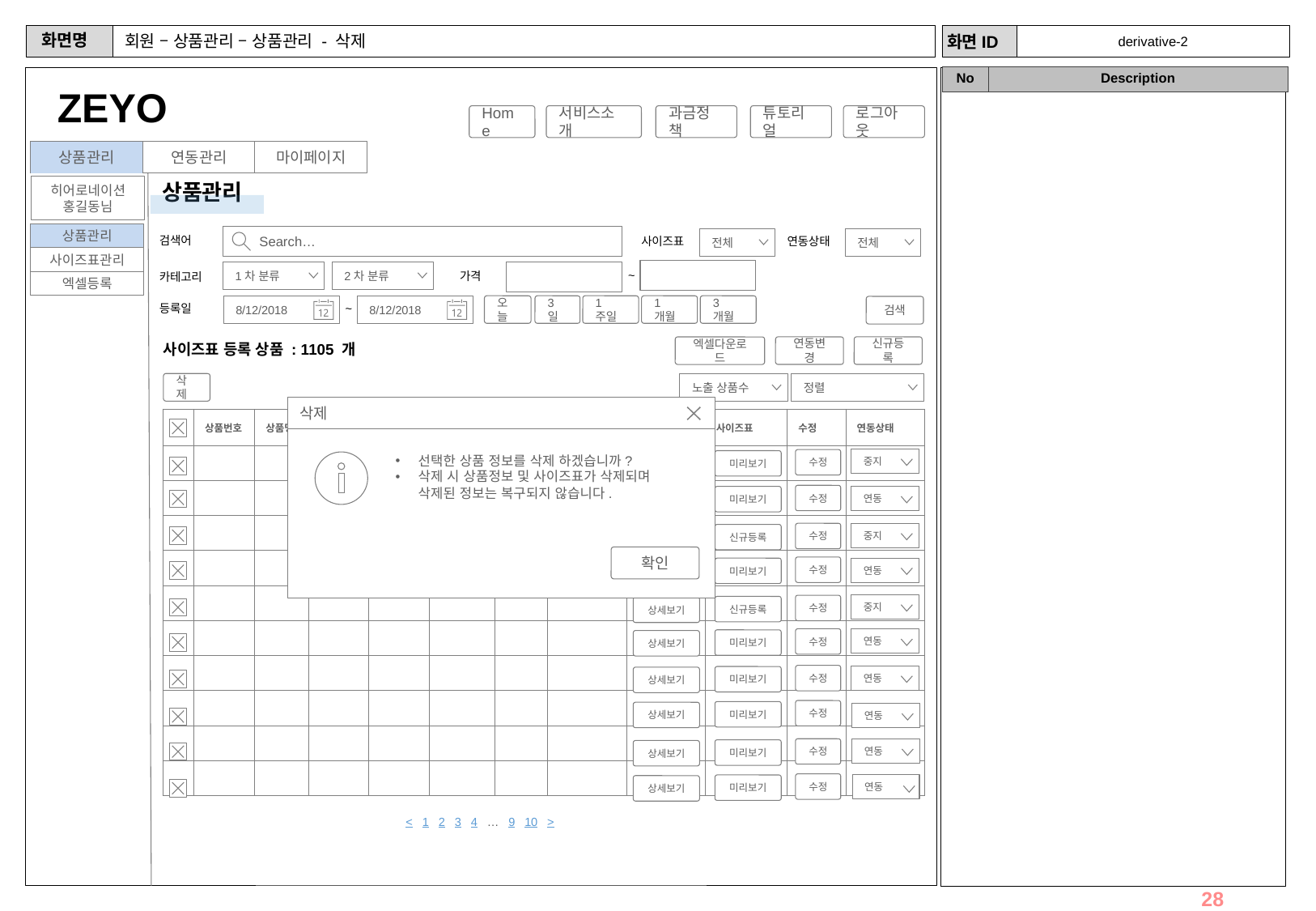

# 회원 – 상품관리 – 상품관리 - 삭제
derivative-2
ZEYO
Home
서비스소개
과금정책
튜토리얼
로그아웃
상품관리
연동관리
마이페이지
상품관리

히어로네이션
홍길동님
상품관리
Search…

검색어
사이즈표
연동상태
전체

전체

사이즈표관리

~
가격
1차 분류

2차 분류

카테고리
엑셀등록
등록일
~
8/12/2018

8/12/2018

오늘
3일
1주일
1개월
3개월
검색
사이즈표 등록 상품 : 1105 개
연동변경
신규등록
엑셀다운로드
삭제
노출 상품수

정렬

삭제

선택한 상품 정보를 삭제 하겠습니까?
삭제 시 상품정보 및 사이즈표가 삭제되며 삭제된 정보는 복구되지 않습니다.

Abort
확인
|  | 상품번호 | 상품명 | 상품코드 | 1차 분류 | 2차 분류 | 가격 | 등록일 | 연동정보 | 사이즈표 | 수정 | 연동상태 |
| --- | --- | --- | --- | --- | --- | --- | --- | --- | --- | --- | --- |
|  |  |  |  |  |  |  |  |  |  |  |  |
|  |  |  |  |  |  |  |  |  |  |  |  |
|  |  |  |  |  |  |  |  |  |  |  |  |
|  |  |  |  |  |  |  |  |  |  |  |  |
|  |  |  |  |  |  |  |  |  |  |  |  |
|  |  |  |  |  |  |  |  |  |  |  |  |
|  |  |  |  |  |  |  |  |  |  |  |  |
|  |  |  |  |  |  |  |  |  |  |  |  |
|  |  |  |  |  |  |  |  |  |  |  |  |
|  |  |  |  |  |  |  |  |  |  |  |  |

중지
수정
미리보기
상세보기

수정

연동
미리보기
상세보기

중지
수정
신규등록
상세보기

수정

연동
미리보기
상세보기

중지
수정
신규등록
상세보기

수정
연동

미리보기
상세보기

수정

연동
미리보기
상세보기

수정
미리보기
상세보기

연동

수정
연동
미리보기
상세보기

수정
연동

미리보기
상세보기

<   1   2   3   4   …   9   10   >
28